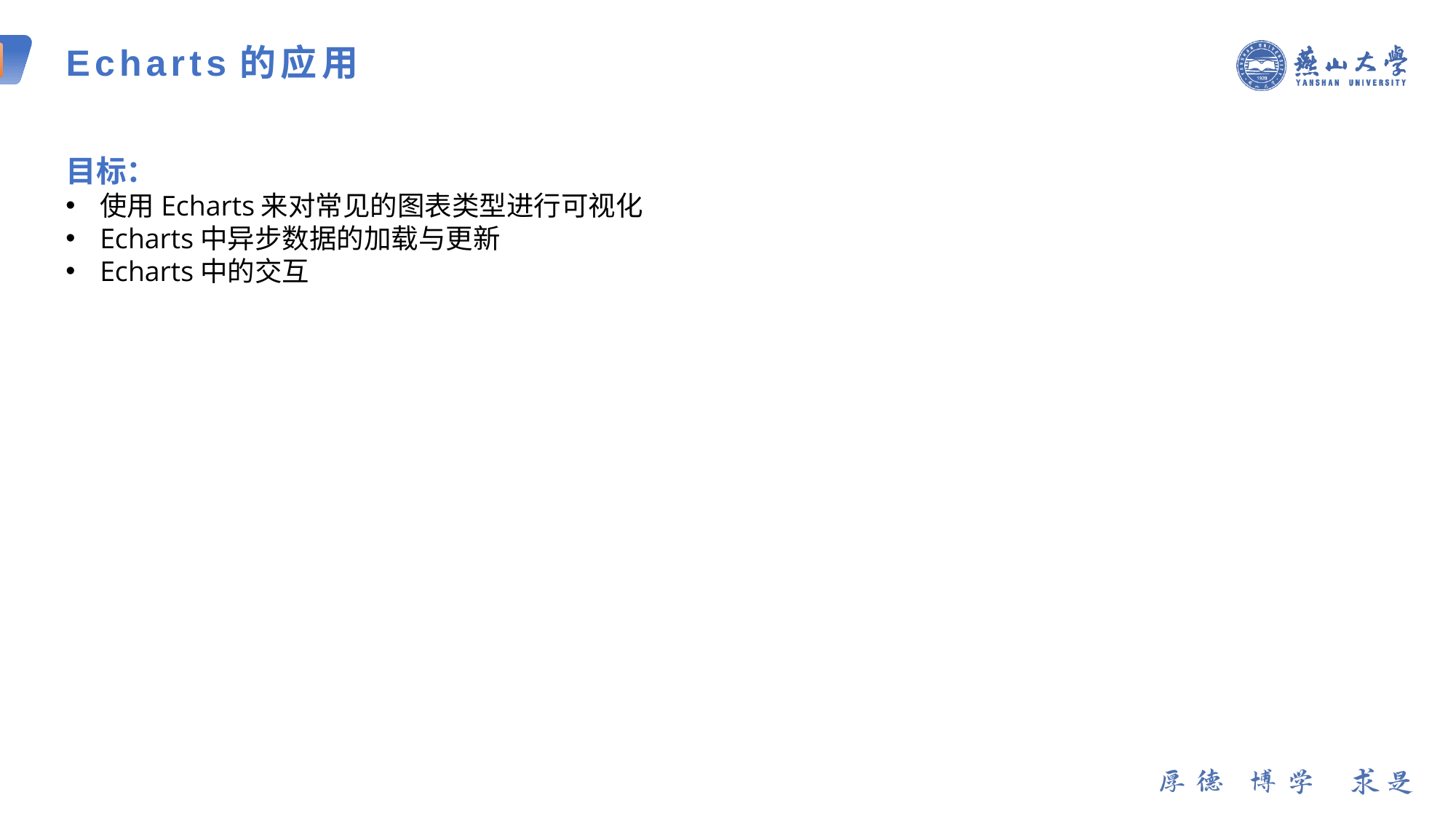

Echarts的应用
目标：
使用Echarts来对常见的图表类型进行可视化
Echarts中异步数据的加载与更新
Echarts中的交互